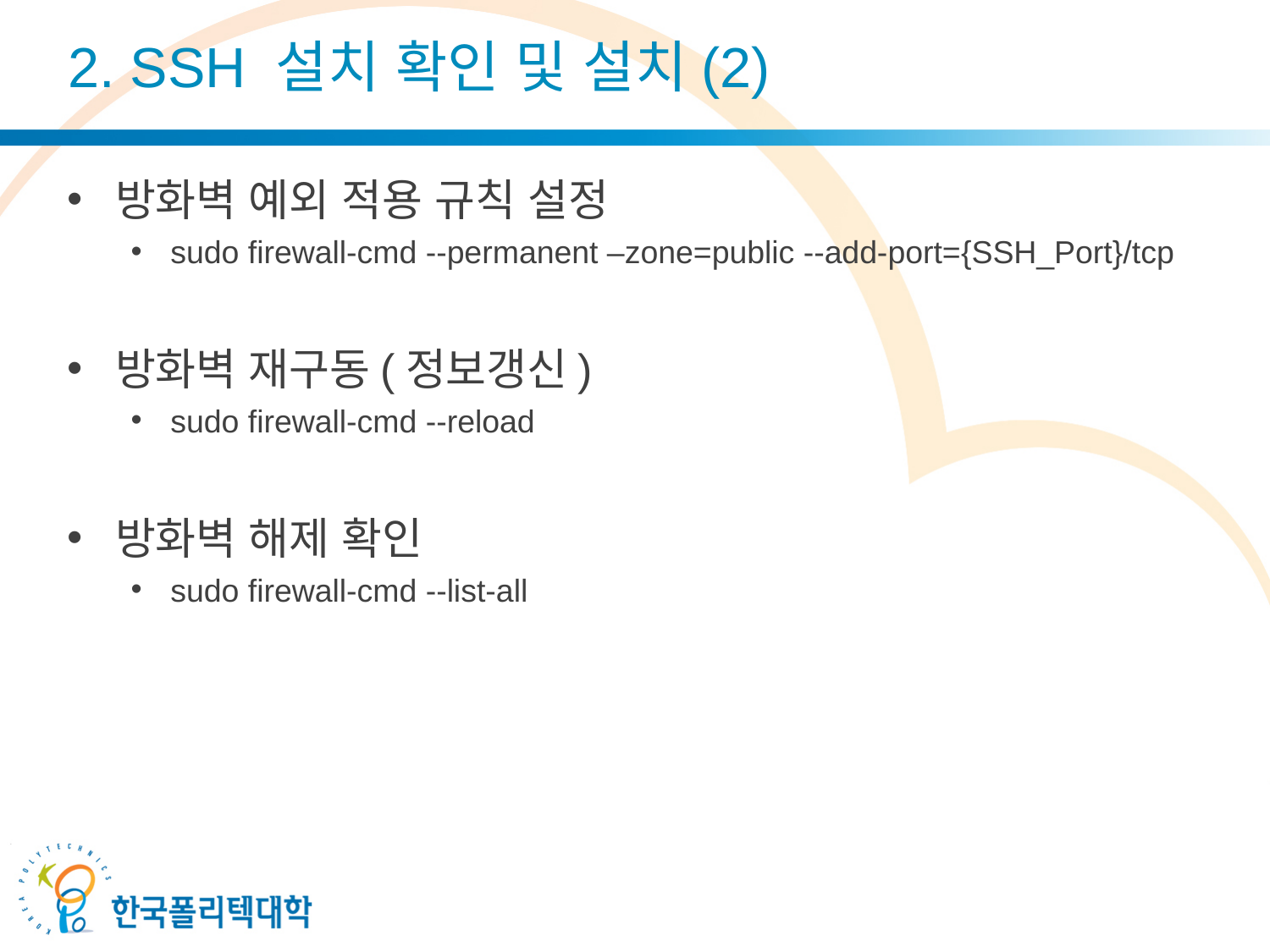

# 2. SSH 설치 확인 및 설치(2)
방화벽 예외 적용 규칙 설정
sudo firewall-cmd --permanent –zone=public --add-port={SSH_Port}/tcp

방화벽 재구동(정보갱신)
sudo firewall-cmd --reload

방화벽 해제 확인
sudo firewall-cmd --list-all